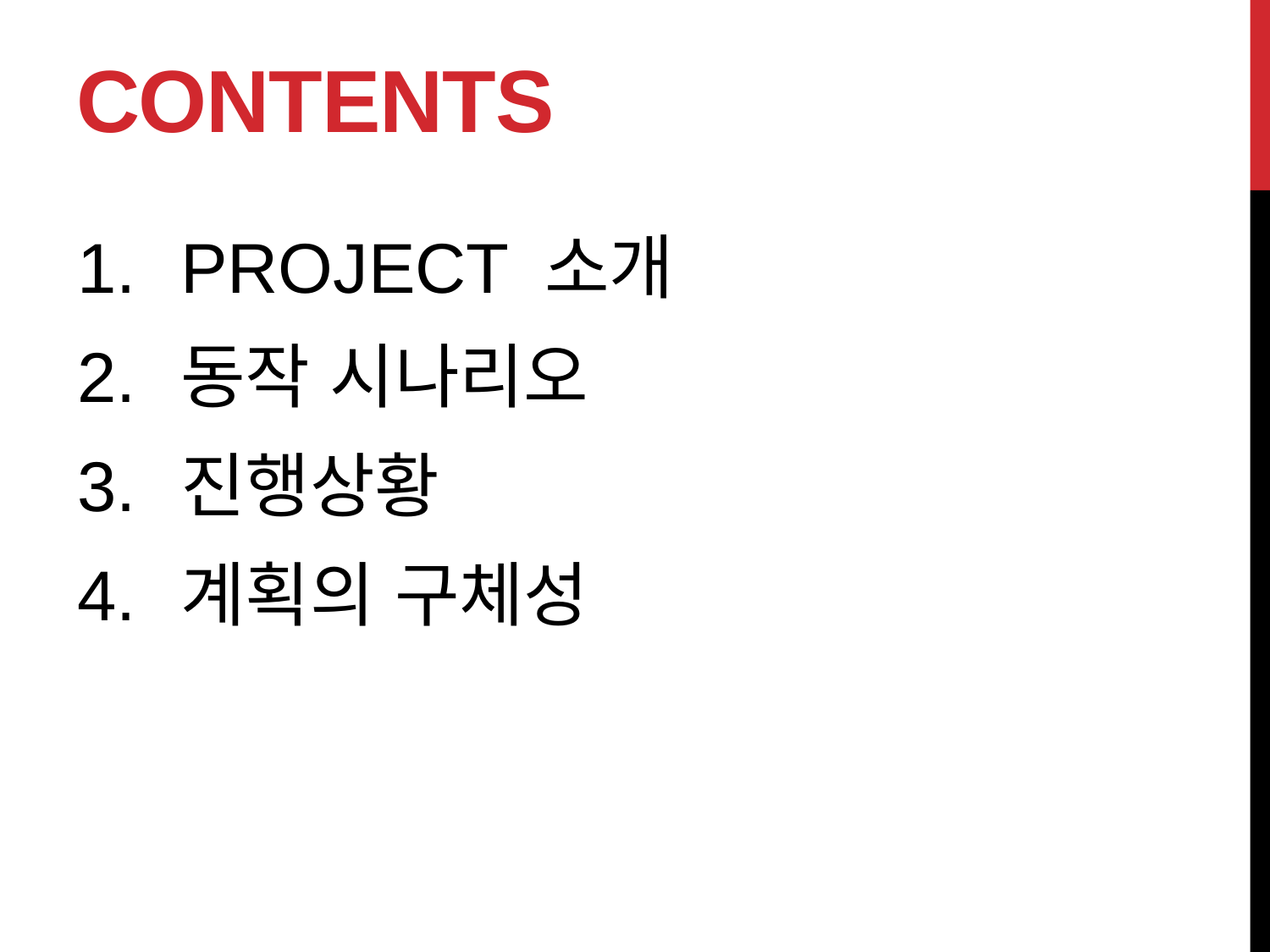

# CONTENTS
PROJECT 소개
동작 시나리오
진행상황
계획의 구체성